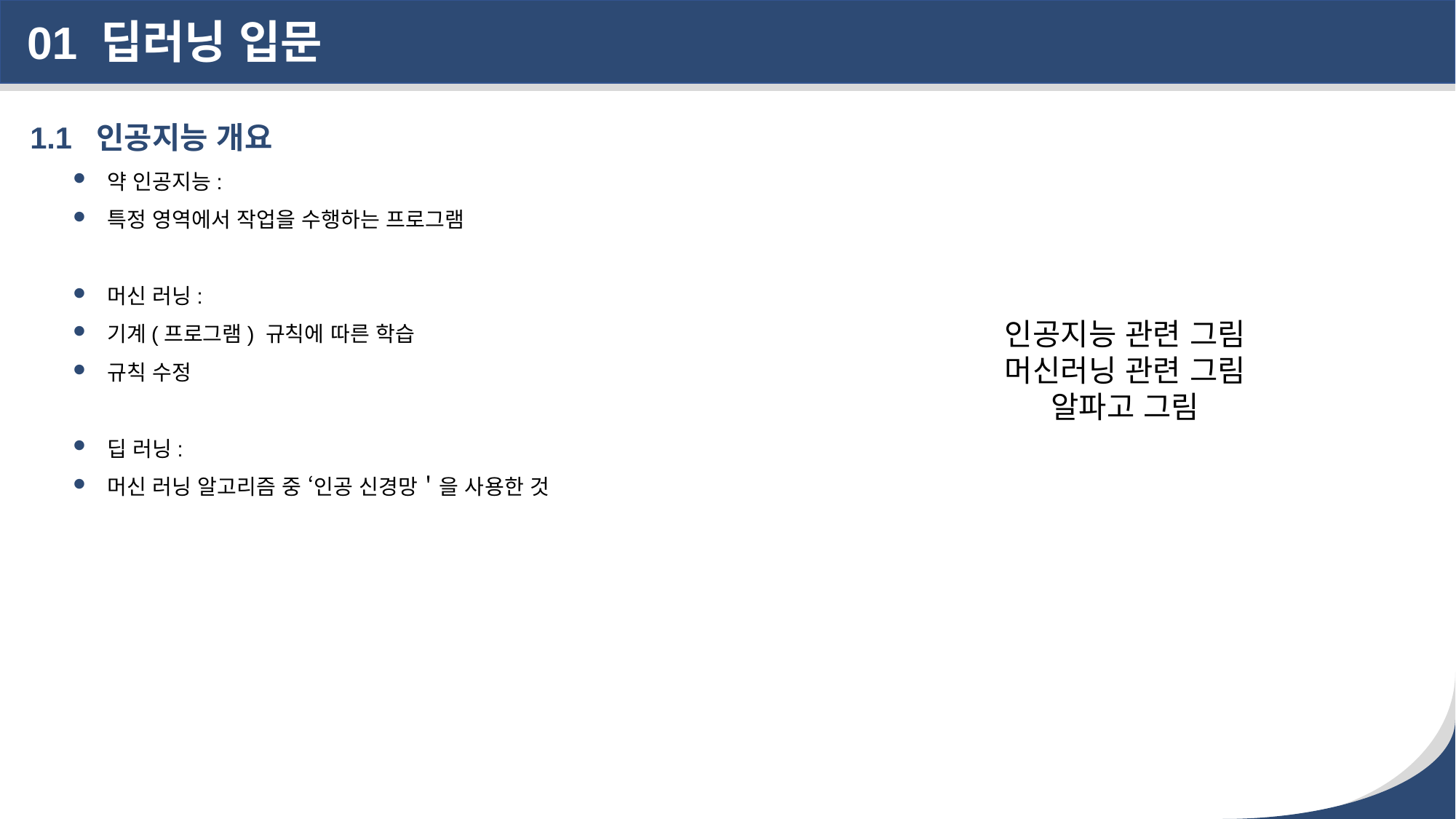

딥러닝 입문
01
1.1  인공지능 개요
약 인공지능:
특정 영역에서 작업을 수행하는 프로그램

머신 러닝:
기계(프로그램) 규칙에 따른 학습
규칙 수정

딥 러닝:
머신 러닝 알고리즘 중 ‘인공 신경망＇을 사용한 것

인공지능 관련 그림
머신러닝 관련 그림
알파고 그림